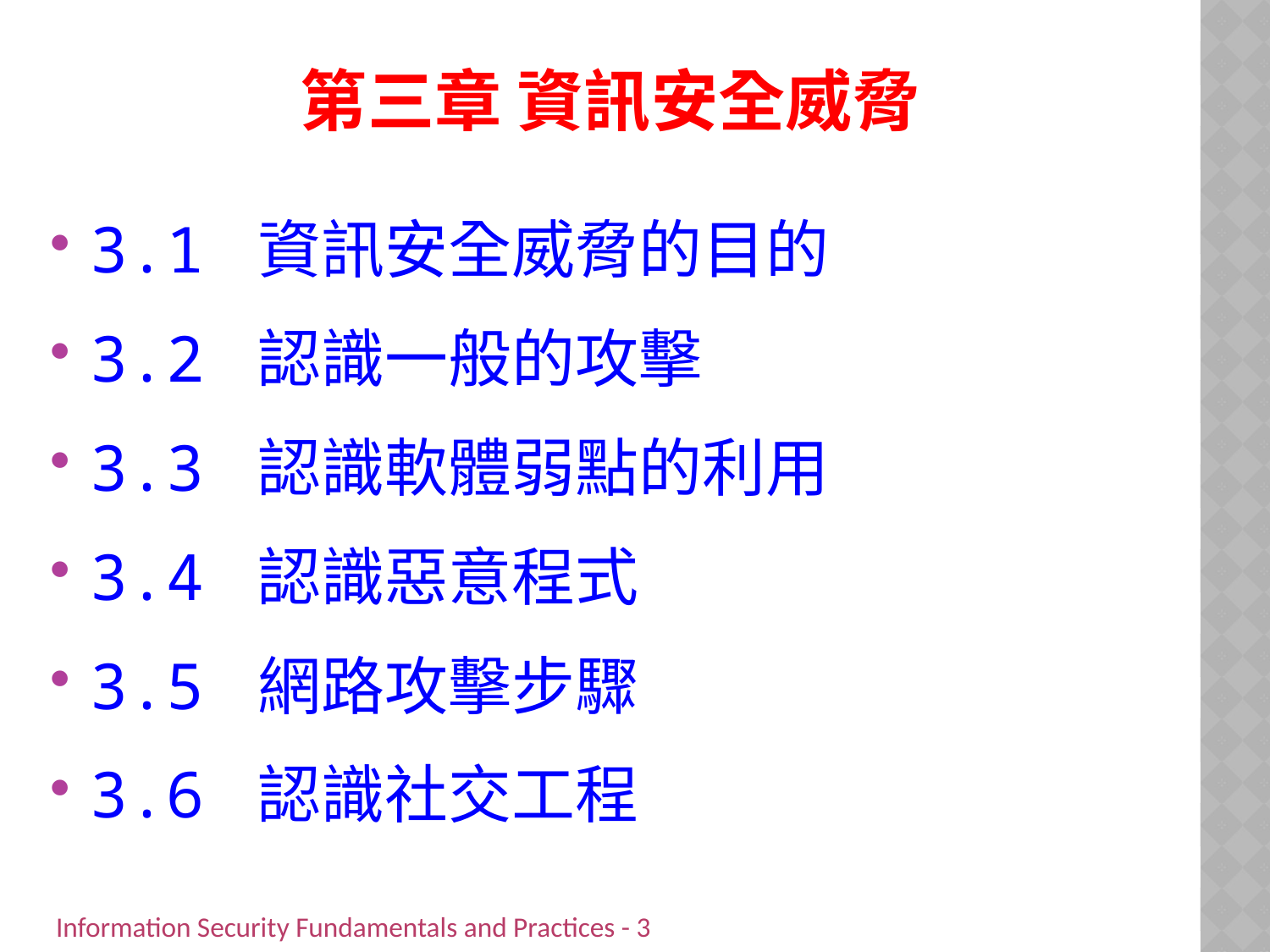

# 第三章 資訊安全威脅
3.1 資訊安全威脅的目的
3.2 認識一般的攻擊
3.3 認識軟體弱點的利用
3.4 認識惡意程式
3.5 網路攻擊步驟
3.6 認識社交工程